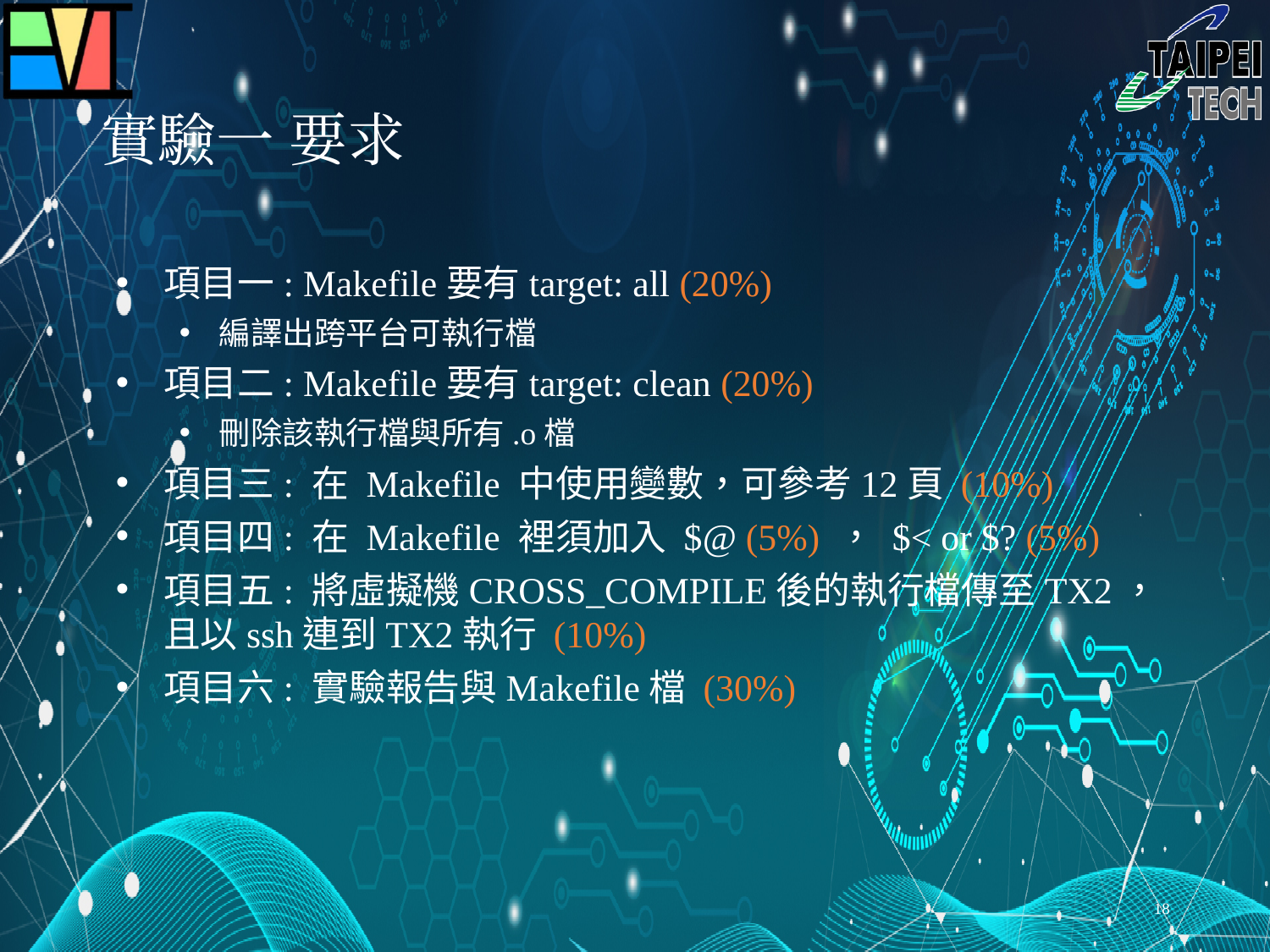

# 實驗一 要求
項目一: Makefile要有target: all (20%)
編譯出跨平台可執行檔
項目二: Makefile要有target: clean (20%)
刪除該執行檔與所有.o檔
項目三: 在 Makefile 中使用變數，可參考12頁 (10%)
項目四: 在 Makefile 裡須加入 $@ (5%) ， $< or $? (5%)
項目五: 將虛擬機CROSS_COMPILE後的執行檔傳至TX2，且以ssh連到TX2執行 (10%)
項目六: 實驗報告與Makefile檔 (30%)

18